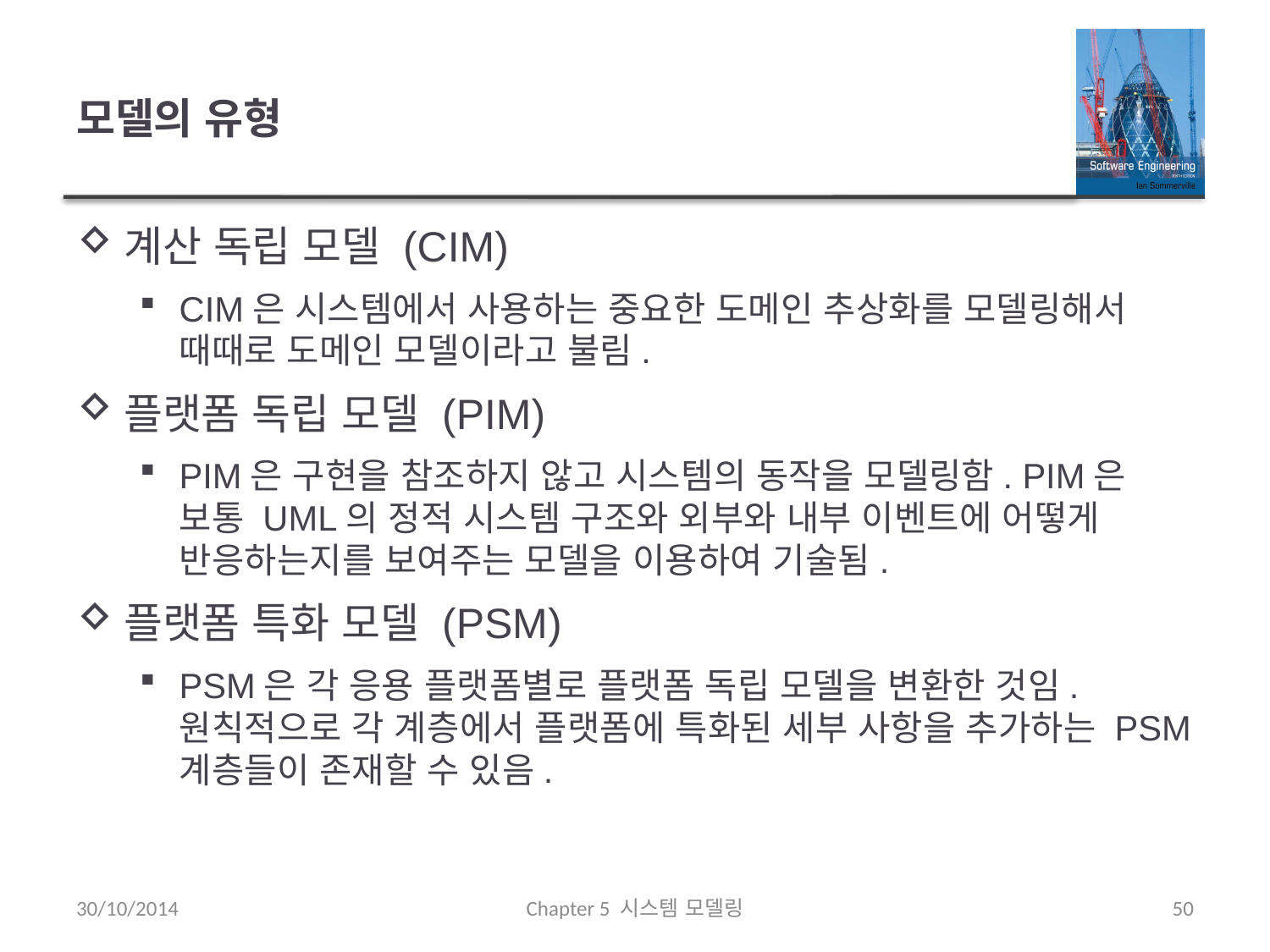

# 모델의 유형
계산 독립 모델 (CIM)
CIM은 시스템에서 사용하는 중요한 도메인 추상화를 모델링해서 때때로 도메인 모델이라고 불림.
플랫폼 독립 모델 (PIM)
PIM은 구현을 참조하지 않고 시스템의 동작을 모델링함. PIM은 보통 UML의 정적 시스템 구조와 외부와 내부 이벤트에 어떻게 반응하는지를 보여주는 모델을 이용하여 기술됨.
플랫폼 특화 모델 (PSM)
PSM은 각 응용 플랫폼별로 플랫폼 독립 모델을 변환한 것임. 원칙적으로 각 계층에서 플랫폼에 특화된 세부 사항을 추가하는 PSM 계층들이 존재할 수 있음.
30/10/2014
Chapter 5 시스템 모델링
50